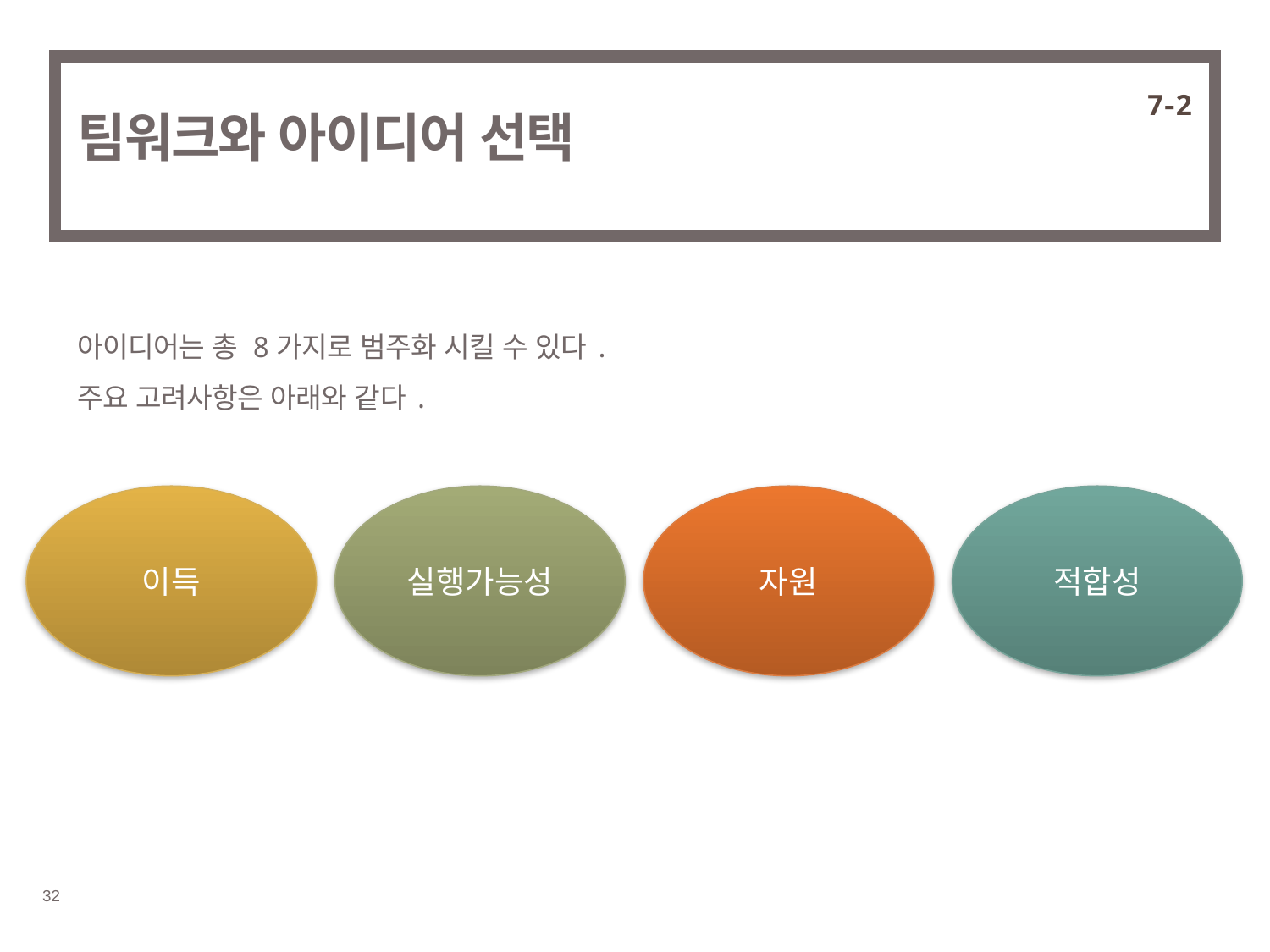

7-2

# 팀워크와 아이디어 선택
아이디어는 총 8가지로 범주화 시킬 수 있다.
주요 고려사항은 아래와 같다.
이득
실행가능성
자원
적합성